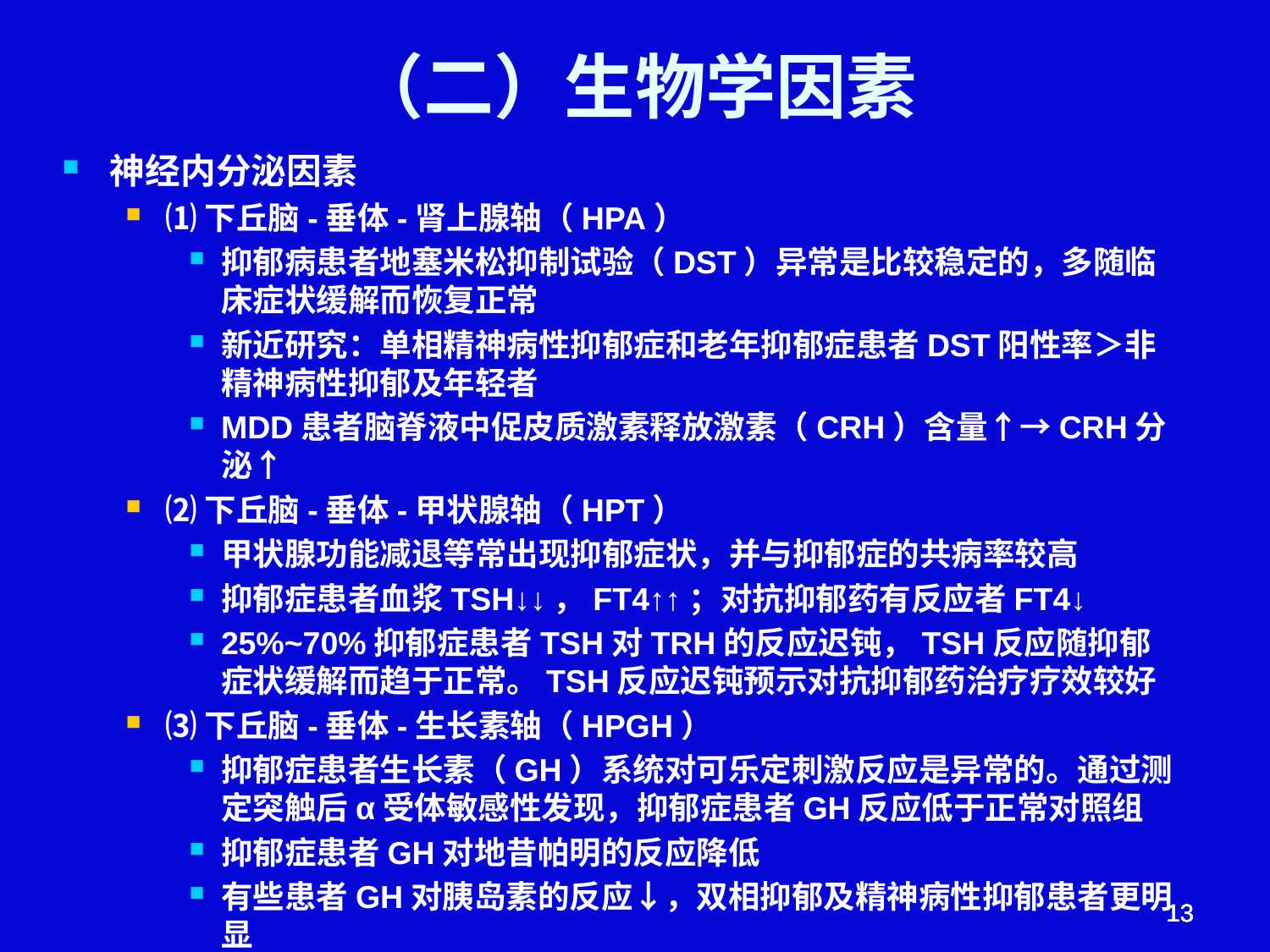

# （二）生物学因素
神经内分泌因素
⑴下丘脑-垂体-肾上腺轴（HPA）
抑郁病患者地塞米松抑制试验（DST）异常是比较稳定的，多随临床症状缓解而恢复正常
新近研究：单相精神病性抑郁症和老年抑郁症患者DST阳性率＞非精神病性抑郁及年轻者
MDD患者脑脊液中促皮质激素释放激素（CRH）含量↑→CRH分泌↑
⑵下丘脑-垂体-甲状腺轴（HPT）
甲状腺功能减退等常出现抑郁症状，并与抑郁症的共病率较高
抑郁症患者血浆TSH↓↓，FT4↑↑；对抗抑郁药有反应者FT4↓
25%~70%抑郁症患者TSH对TRH的反应迟钝，TSH反应随抑郁症状缓解而趋于正常。TSH反应迟钝预示对抗抑郁药治疗疗效较好
⑶下丘脑-垂体-生长素轴（HPGH）
抑郁症患者生长素（GH）系统对可乐定刺激反应是异常的。通过测定突触后α受体敏感性发现，抑郁症患者GH反应低于正常对照组
抑郁症患者GH对地昔帕明的反应降低
有些患者GH对胰岛素的反应↓，双相抑郁及精神病性抑郁患者更明显
13
13
13
13
13
13